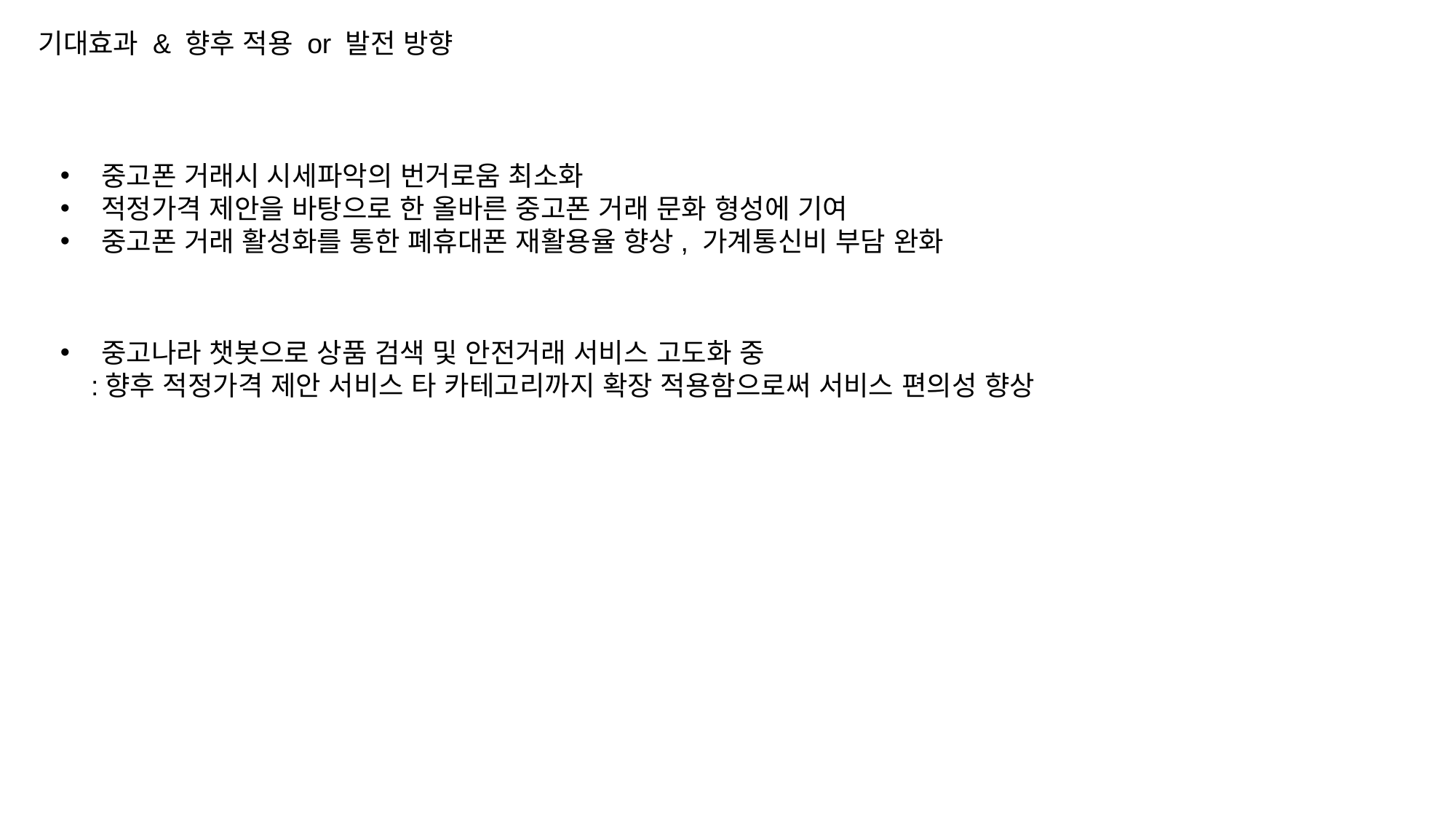

기대효과 & 향후 적용 or 발전 방향
중고폰 거래시 시세파악의 번거로움 최소화
적정가격 제안을 바탕으로 한 올바른 중고폰 거래 문화 형성에 기여
중고폰 거래 활성화를 통한 폐휴대폰 재활용율 향상, 가계통신비 부담 완화

중고나라 챗봇으로 상품 검색 및 안전거래 서비스 고도화 중
    :향후 적정가격 제안 서비스 타 카테고리까지 확장 적용함으로써 서비스 편의성 향상